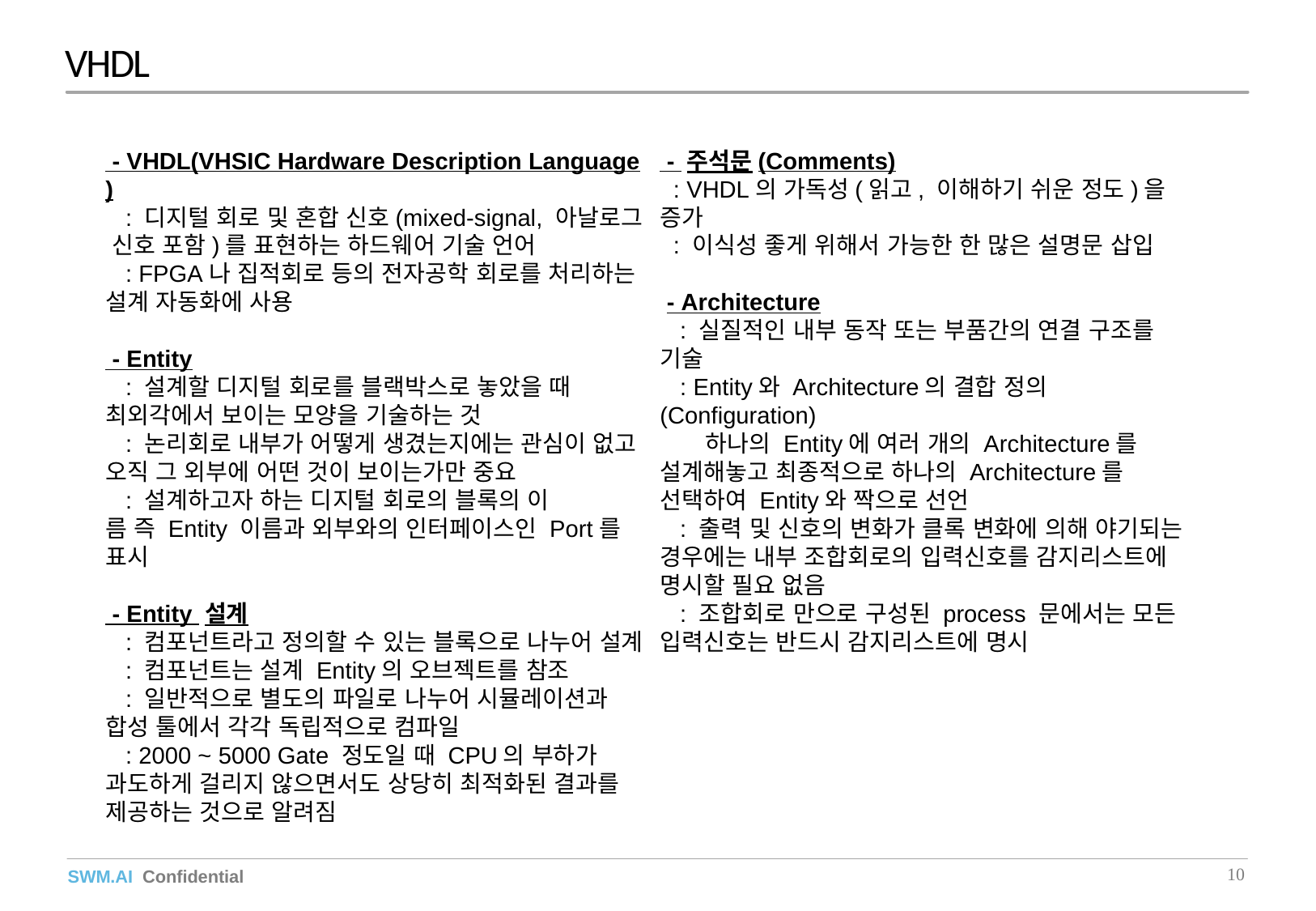

VHDL
 - VHDL(VHSIC Hardware Description Language)
   : 디지털 회로 및 혼합 신호(mixed-signal, 아날로그 신호 포함)를 표현하는 하드웨어 기술 언어
   : FPGA나 집적회로 등의 전자공학 회로를 처리하는 설계 자동화에 사용
 - Entity
   : 설계할 디지털 회로를 블랙박스로 놓았을 때 최외각에서 보이는 모양을 기술하는 것
   : 논리회로 내부가 어떻게 생겼는지에는 관심이 없고 오직 그 외부에 어떤 것이 보이는가만 중요
   : 설계하고자 하는 디지털 회로의 블록의 이름 즉 Entity 이름과 외부와의 인터페이스인 Port를 표시
 - Entity 설계
   : 컴포넌트라고 정의할 수 있는 블록으로 나누어 설계
   : 컴포넌트는 설계 Entity의 오브젝트를 참조
   : 일반적으로 별도의 파일로 나누어 시뮬레이션과 합성 툴에서 각각 독립적으로 컴파일
   : 2000 ~ 5000 Gate 정도일 때 CPU의 부하가 과도하게 걸리지 않으면서도 상당히 최적화된 결과를 제공하는 것으로 알려짐
 - 주석문(Comments)
  : VHDL의 가독성(읽고, 이해하기 쉬운 정도)을 증가
  : 이식성 좋게 위해서 가능한 한 많은 설명문 삽입
 - Architecture
   : 실질적인 내부 동작 또는 부품간의 연결 구조를 기술
   : Entity와 Architecture의 결합 정의(Configuration)
      하나의 Entity에 여러 개의 Architecture를 설계해놓고 최종적으로 하나의 Architecture를 선택하여 Entity와 짝으로 선언
   : 출력 및 신호의 변화가 클록 변화에 의해 야기되는 경우에는 내부 조합회로의 입력신호를 감지리스트에 명시할 필요 없음
   : 조합회로 만으로 구성된 process 문에서는 모든 입력신호는 반드시 감지리스트에 명시
10